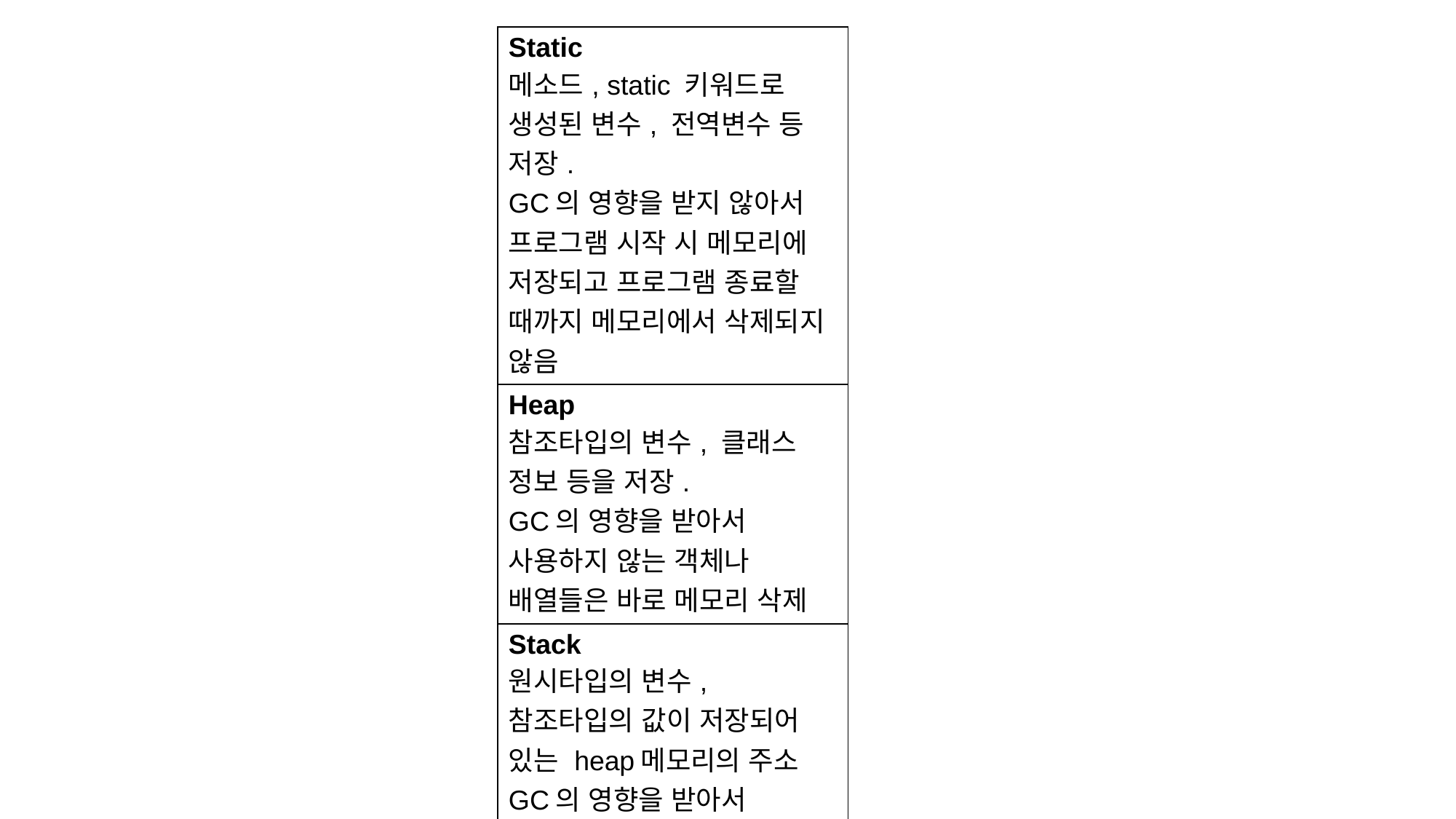

| Static 메소드, static 키워드로 생성된 변수, 전역변수 등 저장. GC의 영향을 받지 않아서 프로그램 시작 시 메모리에 저장되고 프로그램 종료할 때까지 메모리에서 삭제되지 않음 |
| --- |
| Heap 참조타입의 변수, 클래스 정보 등을 저장. GC의 영향을 받아서 사용하지 않는 객체나 배열들은 바로 메모리 삭제 |
| Stack 원시타입의 변수, 참조타입의 값이 저장되어 있는 heap메모리의 주소 GC의 영향을 받아서 사용하지 않는 변수들은 바로 메모리에서 삭제 |